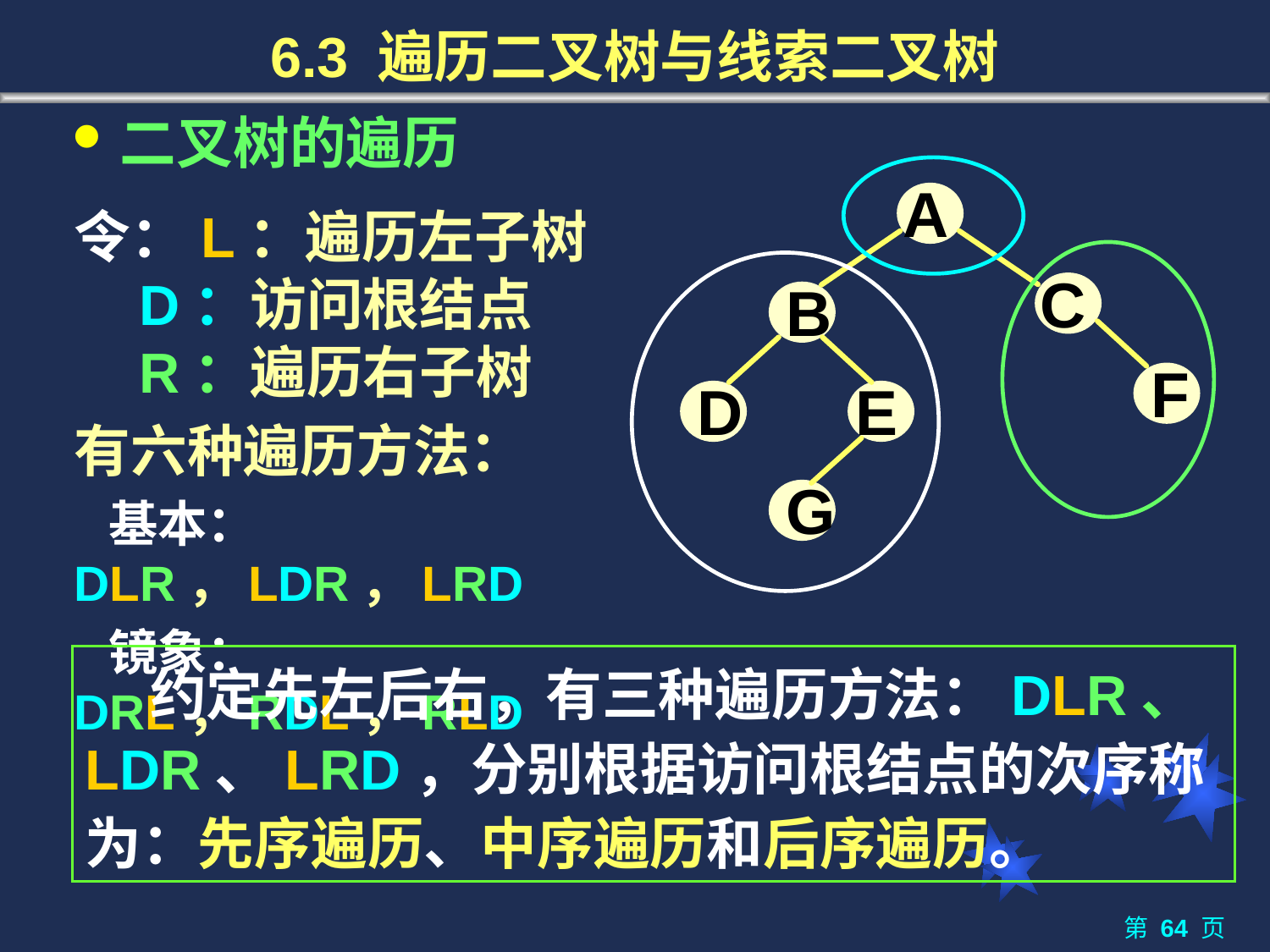

# 6.3 遍历二叉树与线索二叉树
二叉树的遍历

 A

 C

 B

 F

 D

 E

 G

令：L：遍历左子树
    D：访问根结点
    R：遍历右子树
有六种遍历方法：
  基本：DLR，LDR，LRD
  镜象：DRL，RDL，RLD
    约定先左后右，有三种遍历方法：DLR、LDR、LRD，分别根据访问根结点的次序称为：先序遍历、中序遍历和后序遍历。
第 64 页